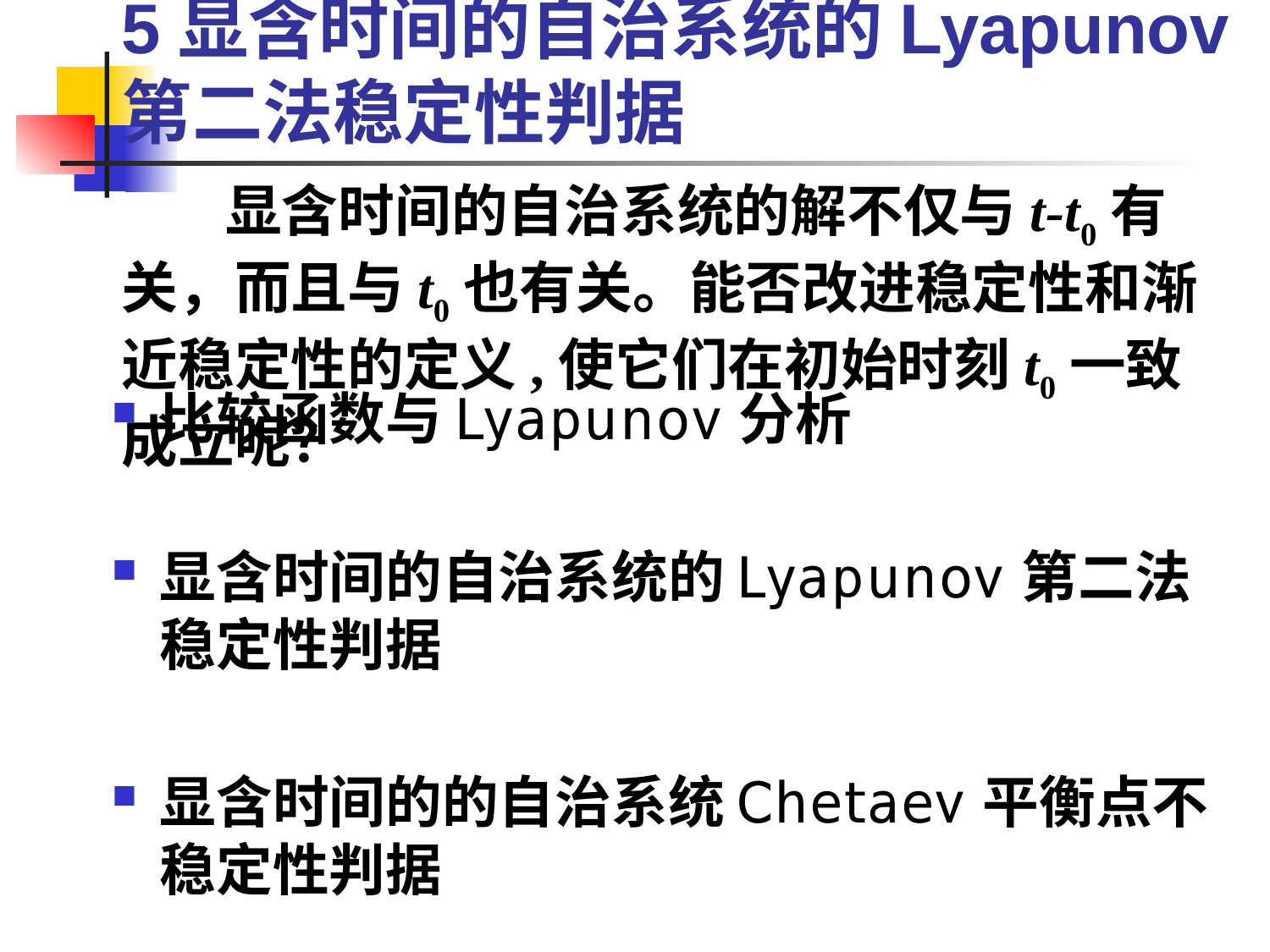

# 5显含时间的自治系统的Lyapunov第二法稳定性判据
       显含时间的自治系统的解不仅与t-t0有关，而且与t0也有关。能否改进稳定性和渐近稳定性的定义,使它们在初始时刻t0一致成立呢？

比较函数与Lyapunov分析

显含时间的自治系统的Lyapunov第二法稳定性判据

显含时间的的自治系统Chetaev平衡点不稳定性判据